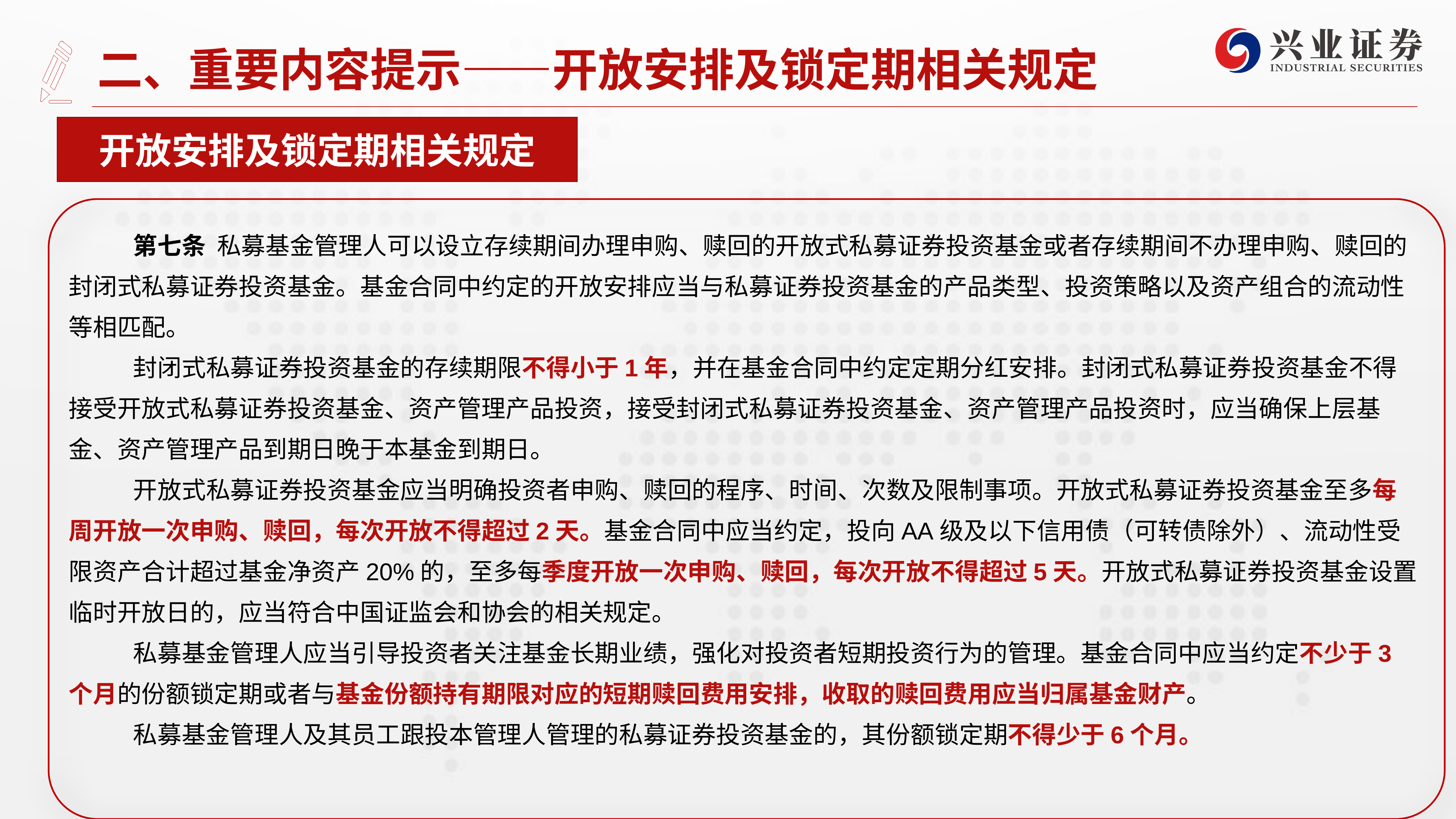

# 二、重要内容提示——开放安排及锁定期相关规定
开放安排及锁定期相关规定

第七条  私募基金管理人可以设立存续期间办理申购、赎回的开放式私募证券投资基金或者存续期间不办理申购、赎回的封闭式私募证券投资基金。基金合同中约定的开放安排应当与私募证券投资基金的产品类型、投资策略以及资产组合的流动性等相匹配。
封闭式私募证券投资基金的存续期限不得小于1年，并在基金合同中约定定期分红安排。封闭式私募证券投资基金不得接受开放式私募证券投资基金、资产管理产品投资，接受封闭式私募证券投资基金、资产管理产品投资时，应当确保上层基金、资产管理产品到期日晚于本基金到期日。
开放式私募证券投资基金应当明确投资者申购、赎回的程序、时间、次数及限制事项。开放式私募证券投资基金至多每周开放一次申购、赎回，每次开放不得超过2天。基金合同中应当约定，投向AA级及以下信用债（可转债除外）、流动性受限资产合计超过基金净资产20%的，至多每季度开放一次申购、赎回，每次开放不得超过5天。开放式私募证券投资基金设置临时开放日的，应当符合中国证监会和协会的相关规定。
私募基金管理人应当引导投资者关注基金长期业绩，强化对投资者短期投资行为的管理。基金合同中应当约定不少于3个月的份额锁定期或者与基金份额持有期限对应的短期赎回费用安排，收取的赎回费用应当归属基金财产。
私募基金管理人及其员工跟投本管理人管理的私募证券投资基金的，其份额锁定期不得少于6个月。